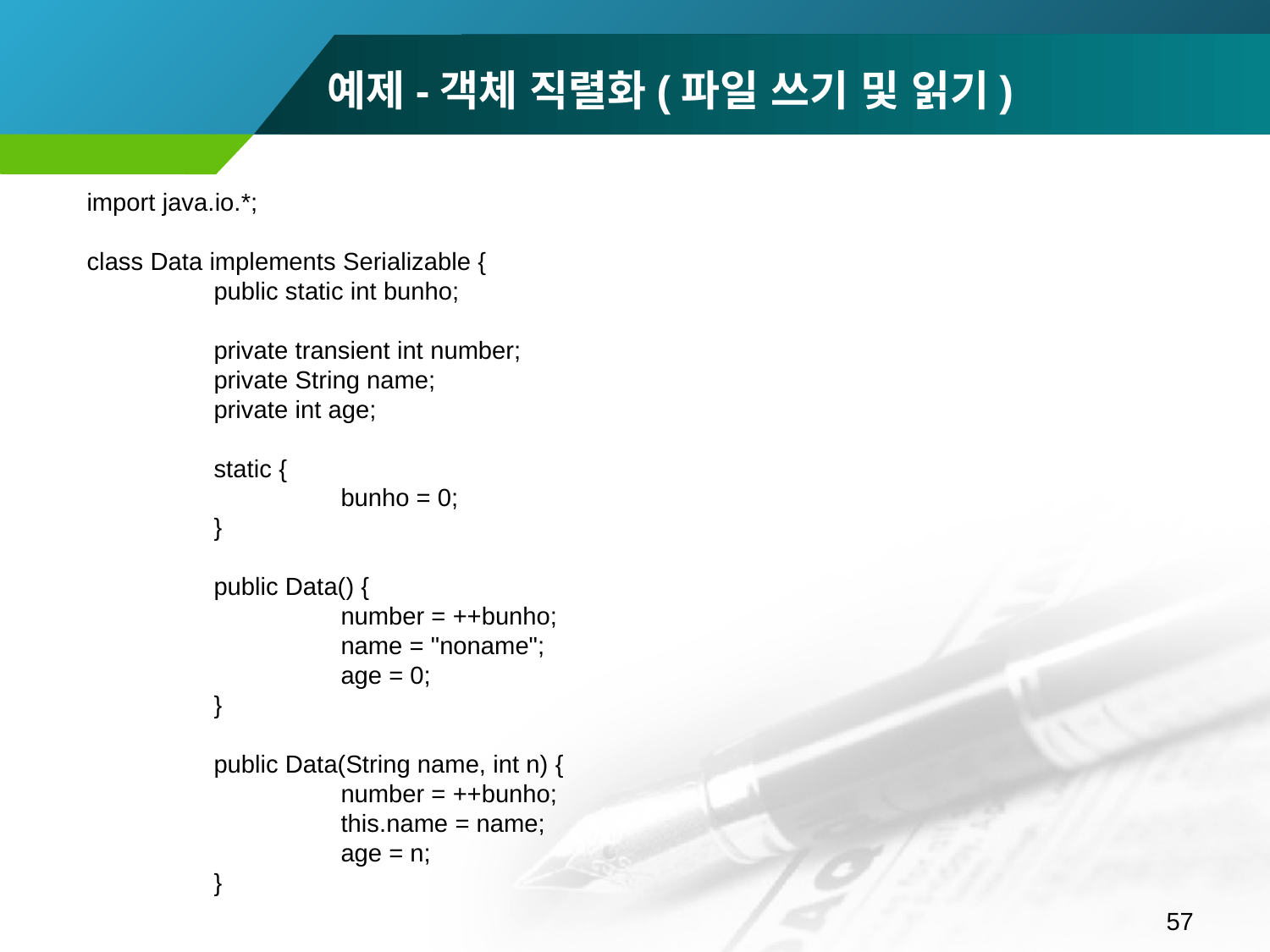

예제-객체 직렬화(파일 쓰기 및 읽기)
import java.io.*;

class Data implements Serializable {
	public static int bunho;

	private transient int number;
	private String name;
	private int age;

	static {
		bunho = 0;
	}

	public Data() {
		number = ++bunho;
		name = "noname";
		age = 0;
	}

	public Data(String name, int n) {
		number = ++bunho;
		this.name = name;
		age = n;
	}
57